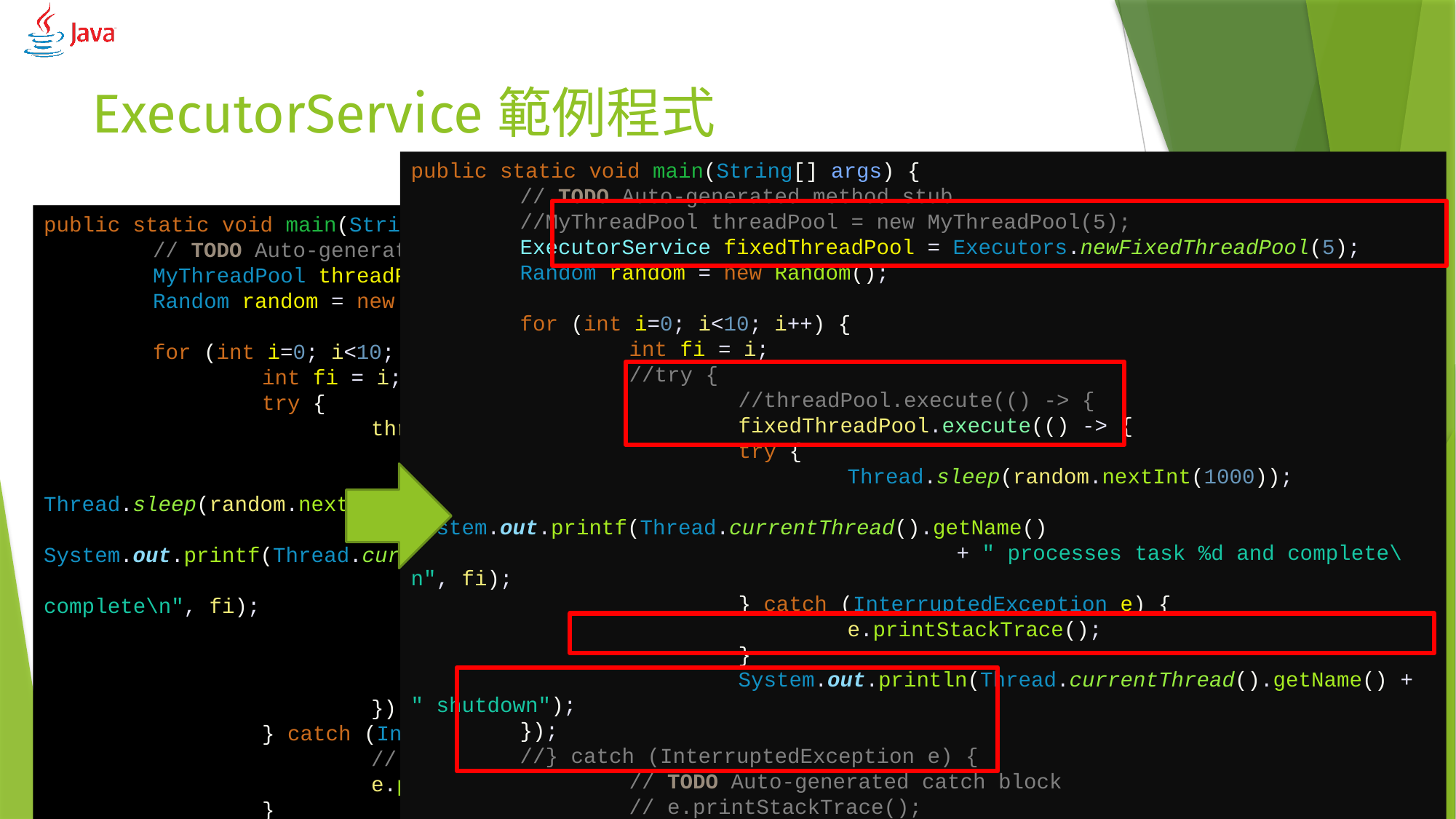

# ExecutorService範例程式
public static void main(String[] args) {
	// TODO Auto-generated method stub
	//MyThreadPool threadPool = new MyThreadPool(5);
	ExecutorService fixedThreadPool = Executors.newFixedThreadPool(5);
	Random random = new Random();

	for (int i=0; i<10; i++) {
		int fi = i;
		//try {
			//threadPool.execute(() -> {
			fixedThreadPool.execute(() -> {
			try {
				Thread.sleep(random.nextInt(1000));
				System.out.printf(Thread.currentThread().getName()
					+ " processes task %d and complete\n", fi);
			} catch (InterruptedException e) {
				e.printStackTrace();
			}
			System.out.println(Thread.currentThread().getName() + " shutdown");
	});
	//} catch (InterruptedException e) {
		// TODO Auto-generated catch block
		// e.printStackTrace();
	//}
	}

public static void main(String[] args) {
	// TODO Auto-generated method stub
	MyThreadPool threadPool = new MyThreadPool(5);
	Random random = new Random();
	for (int i=0; i<10; i++) {
		int fi = i;
		try {
			threadPool.execute(() -> {
				try {
					Thread.sleep(random.nextInt(1000));
					System.out.printf(Thread.currentThread().getName()
						+ " processes task %d and complete\n", fi);
				} catch (InterruptedException e) {
					e.printStackTrace();
				}
			});
		} catch (InterruptedException e) {
			// TODO Auto-generated catch block
			e.printStackTrace();
		}
	}